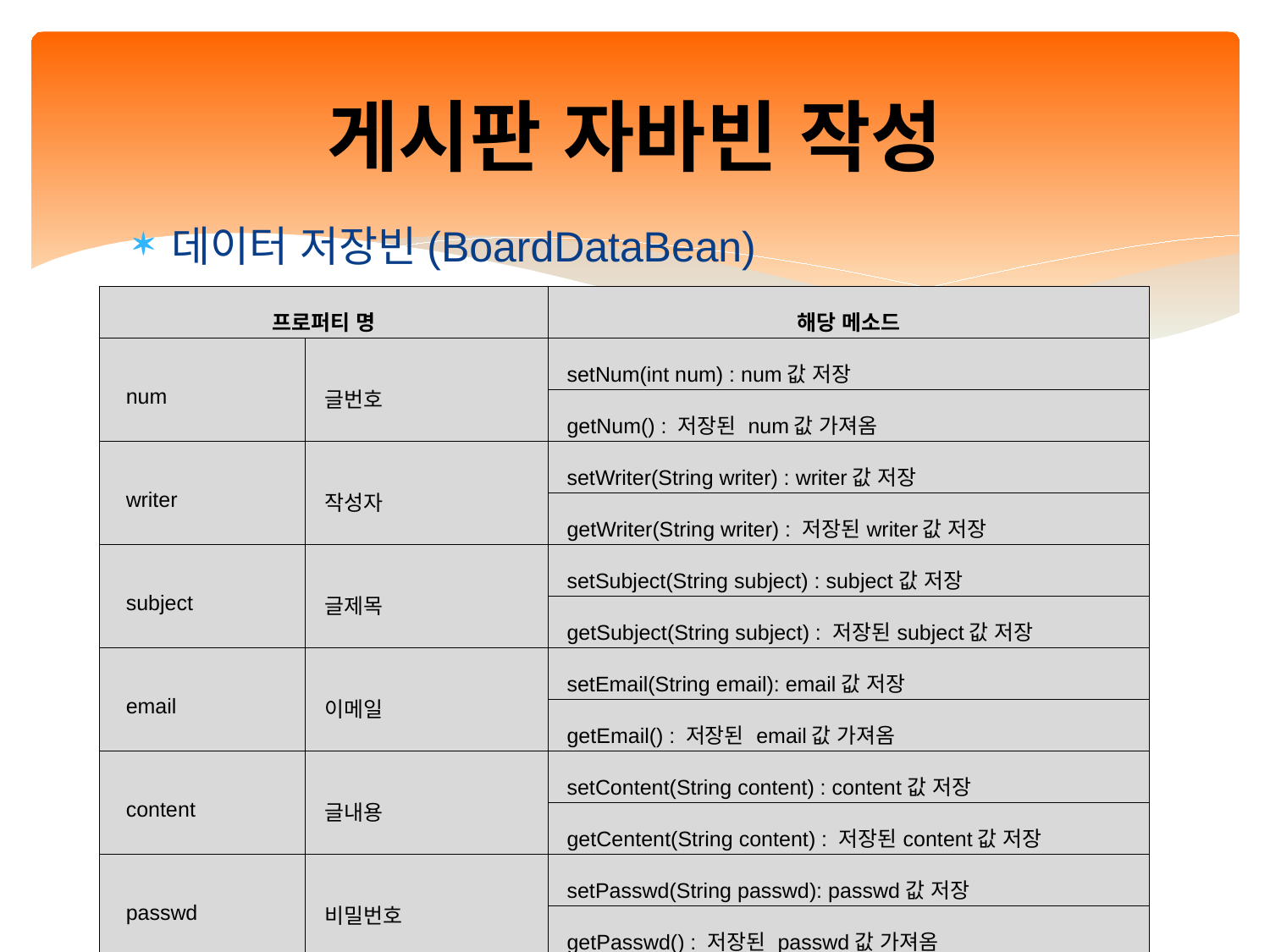

# 게시판 자바빈 작성
데이터 저장빈(BoardDataBean)

| 프로퍼티 명 |  | 해당 메소드 |
| --- | --- | --- |
| num | 글번호 | setNum(int num) : num값 저장 |
|  |  | getNum() : 저장된 num값 가져옴 |
| writer | 작성자 | setWriter(String writer) : writer값 저장 |
|  |  | getWriter(String writer) : 저장된writer값 저장 |
| subject | 글제목 | setSubject(String subject) : subject값 저장 |
|  |  | getSubject(String subject) : 저장된subject값 저장 |
| email | 이메일 | setEmail(String email): email값 저장 |
|  |  | getEmail() : 저장된 email값 가져옴 |
| content | 글내용 | setContent(String content) : content값 저장 |
|  |  | getCentent(String content) : 저장된content값 저장 |
| passwd | 비밀번호 | setPasswd(String passwd): passwd값 저장 |
|  |  | getPasswd() : 저장된 passwd값 가져옴 |
| reg\_date | 글쓴 날짜 | setReg\_date(Timestamp reg\_date): reg\_date값 저장 |
|  |  | getReg\_date() : 저장된 reg\_date값 가져옴 |